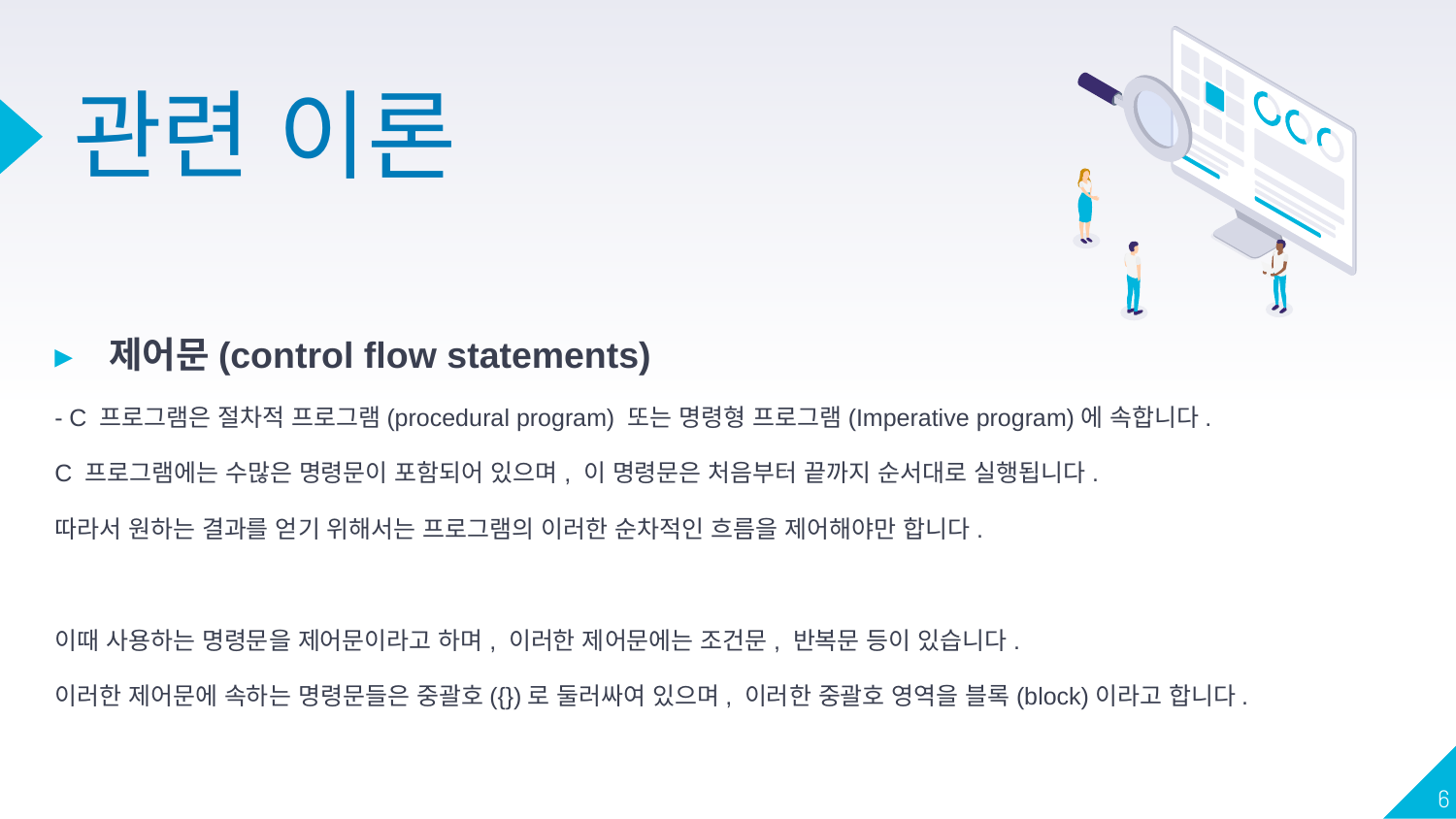

# 관련 이론
제어문(control flow statements)
- C 프로그램은 절차적 프로그램(procedural program) 또는 명령형 프로그램(Imperative program)에 속합니다.
C 프로그램에는 수많은 명령문이 포함되어 있으며, 이 명령문은 처음부터 끝까지 순서대로 실행됩니다.
따라서 원하는 결과를 얻기 위해서는 프로그램의 이러한 순차적인 흐름을 제어해야만 합니다.

이때 사용하는 명령문을 제어문이라고 하며, 이러한 제어문에는 조건문, 반복문 등이 있습니다.
이러한 제어문에 속하는 명령문들은 중괄호({})로 둘러싸여 있으며, 이러한 중괄호 영역을 블록(block)이라고 합니다.
6